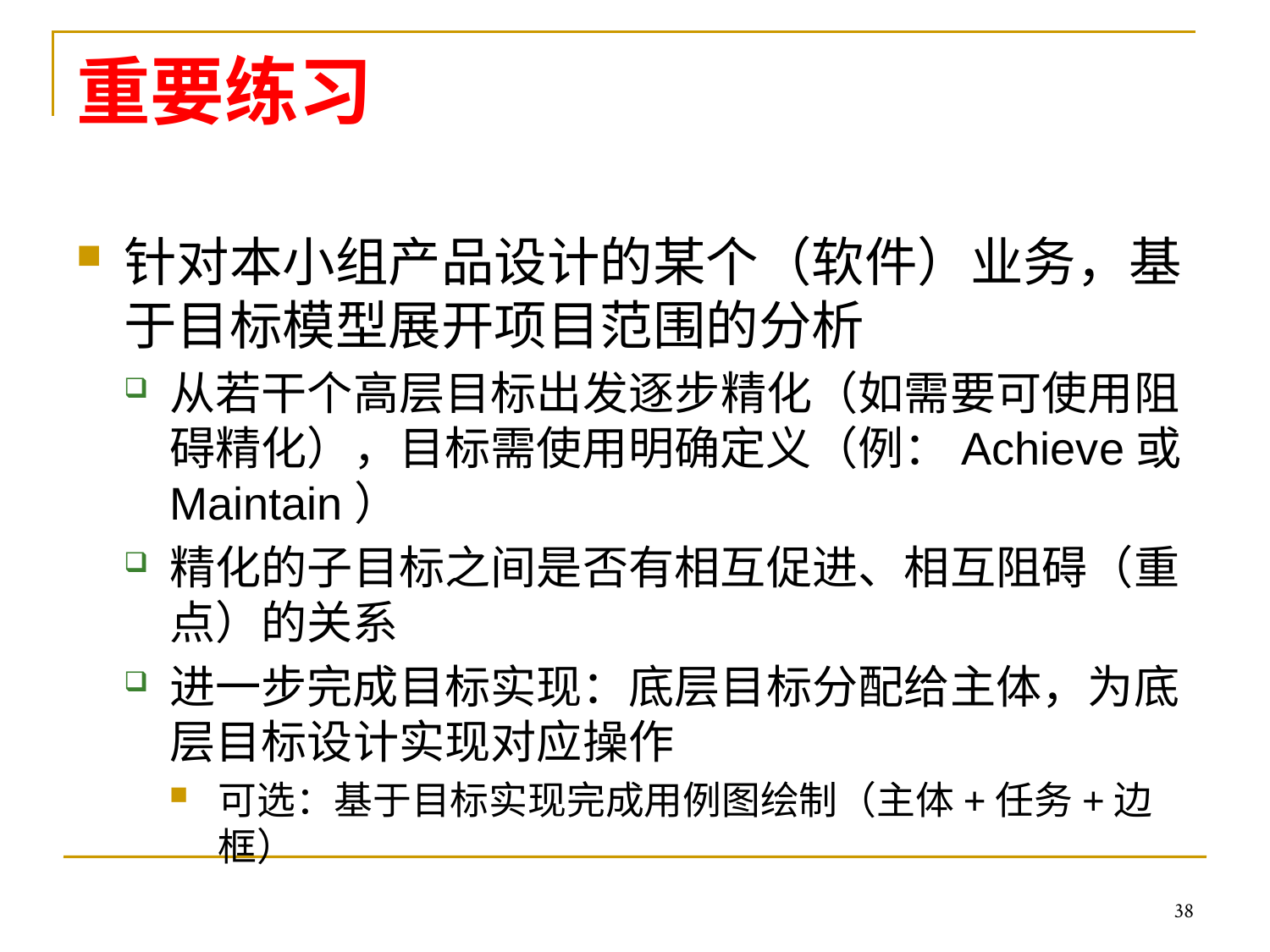

# 重要练习
针对本小组产品设计的某个（软件）业务，基于目标模型展开项目范围的分析
从若干个高层目标出发逐步精化（如需要可使用阻碍精化），目标需使用明确定义（例：Achieve或Maintain）
精化的子目标之间是否有相互促进、相互阻碍（重点）的关系
进一步完成目标实现：底层目标分配给主体，为底层目标设计实现对应操作
可选：基于目标实现完成用例图绘制（主体+任务+边框）
38